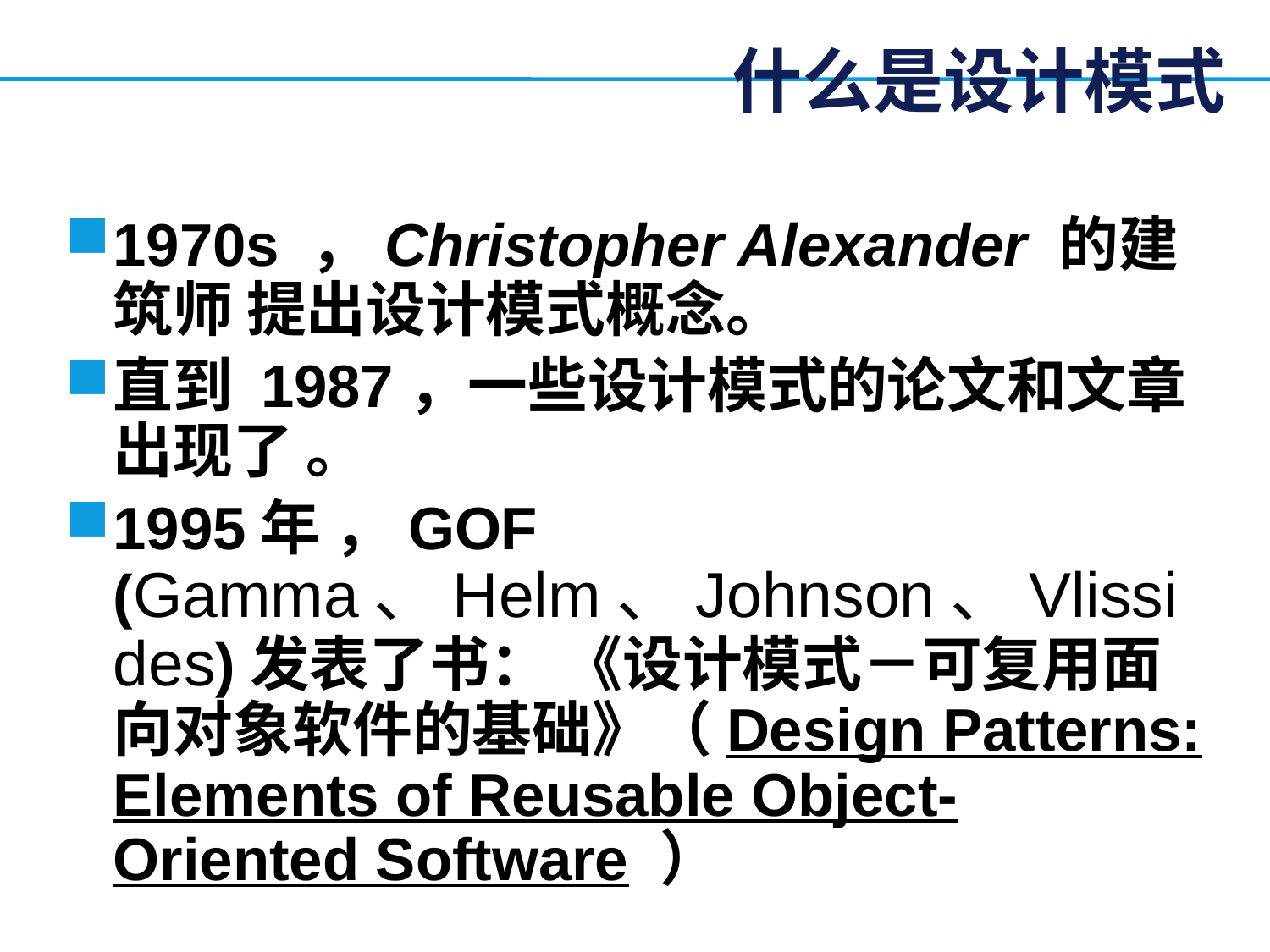

# 什么是设计模式
1970s ，Christopher Alexander 的建筑师 提出设计模式概念。
直到 1987，一些设计模式的论文和文章出现了 。
1995年 ，GOF (Gamma、Helm、Johnson、Vlissides)发表了书： 《设计模式－可复用面向对象软件的基础》（Design Patterns: Elements of Reusable Object-Oriented Software ）